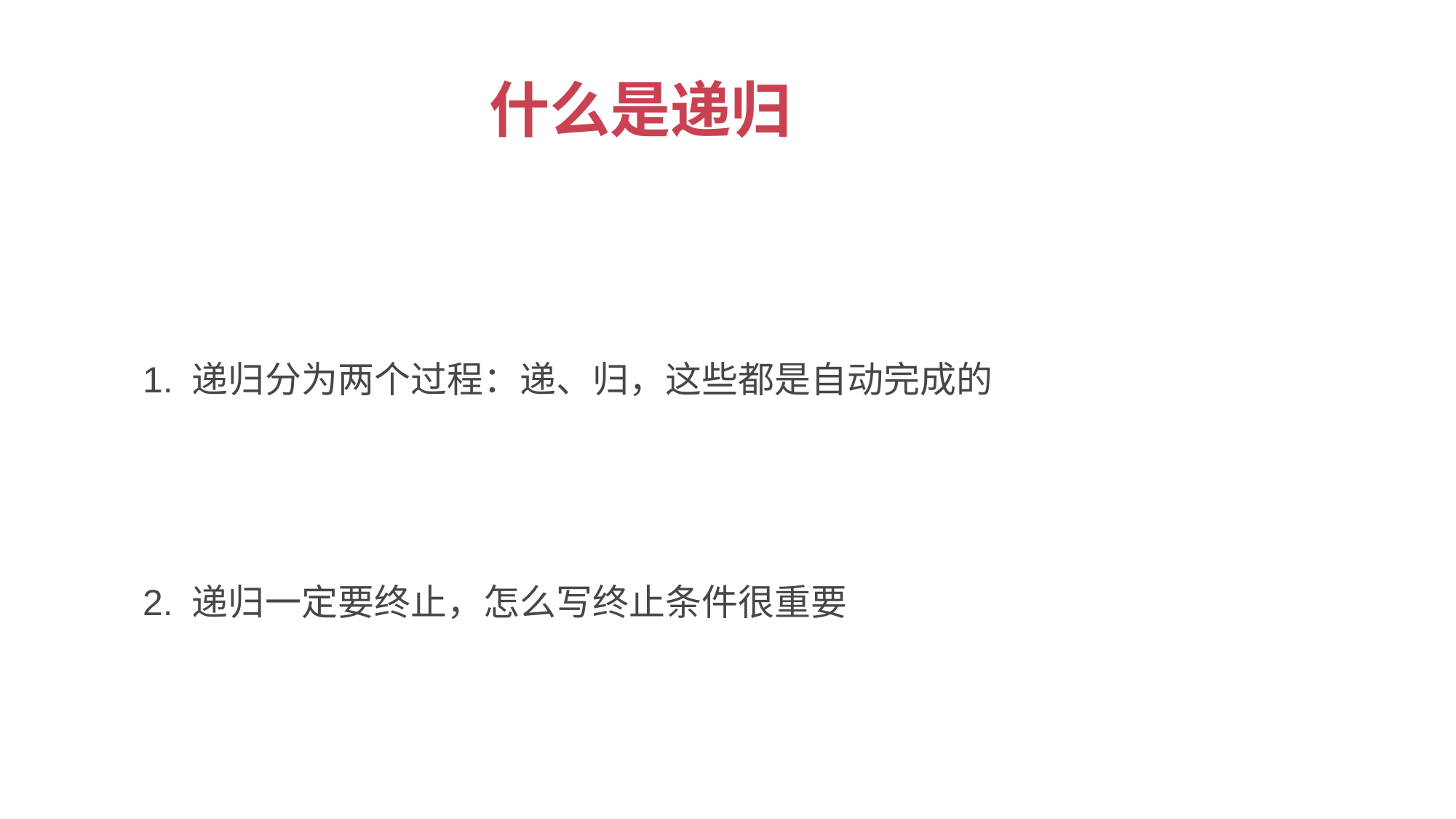

什么是递归
1. 递归分为两个过程：递、归，这些都是自动完成的
2. 递归一定要终止，怎么写终止条件很重要